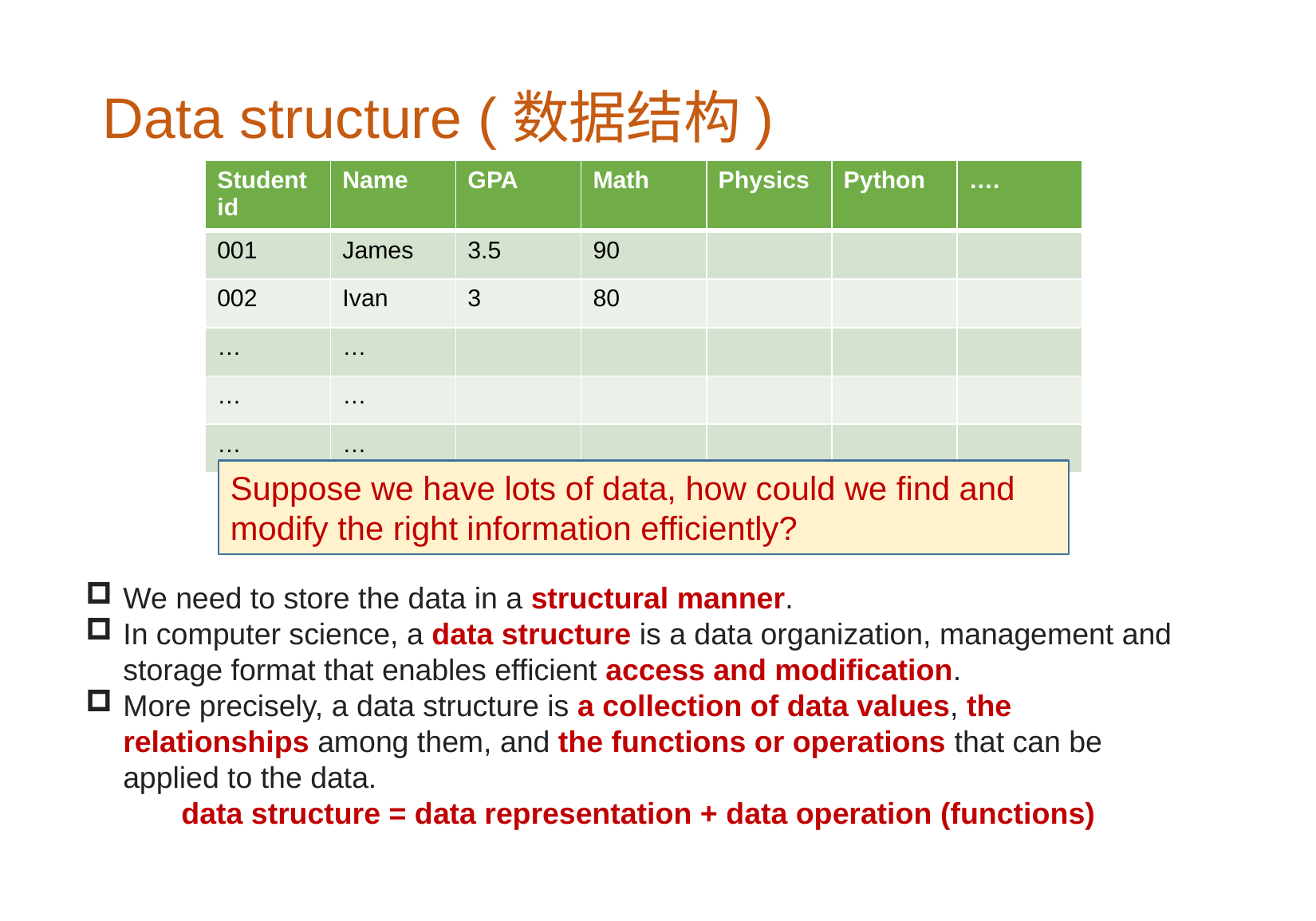

Data structure (数据结构)
| Student id | Name | GPA | Math | Physics | Python | …. |
| --- | --- | --- | --- | --- | --- | --- |
| 001 | James | 3.5 | 90 |  |  |  |
| 002 | Ivan | 3 | 80 |  |  |  |
| … | … |  |  |  |  |  |
| … | … |  |  |  |  |  |
| … | … |  |  |  |  |  |
Suppose we have lots of data, how could we find and modify the right information efficiently?
We need to store the data in a structural manner.
In computer science, a data structure is a data organization, management and storage format that enables efficient access and modification.
More precisely, a data structure is a collection of data values, the relationships among them, and the functions or operations that can be applied to the data.
 data structure = data representation + data operation (functions)